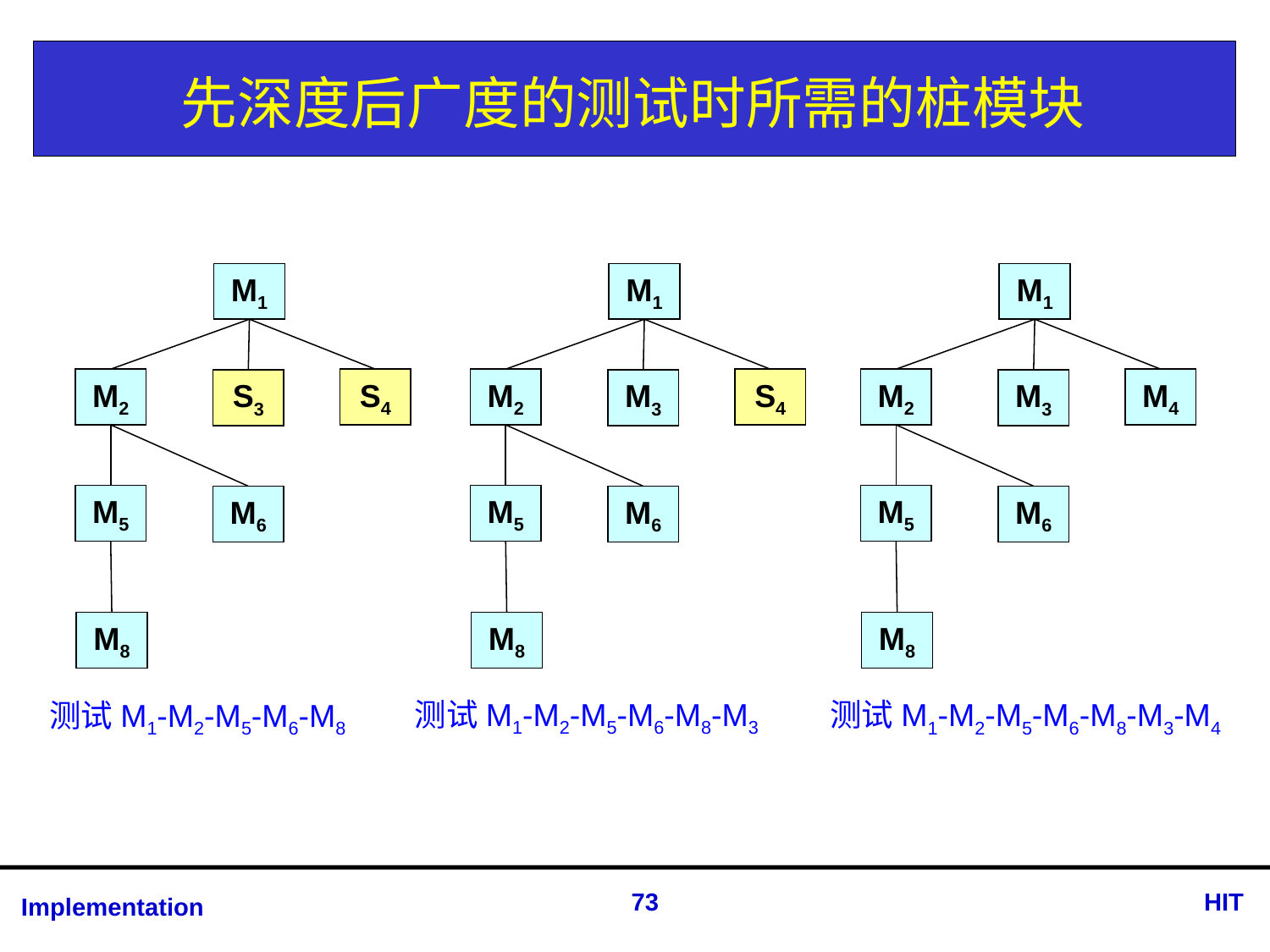

# 先深度后广度的测试时所需的桩模块
M1
M2
S4
S3
M5
M6
M8
M1
M2
S4
M3
M5
M6
M8
M1
M2
M4
M3
M5
M6
M8
测试M1-M2-M5-M6-M8-M3
测试M1-M2-M5-M6-M8-M3-M4
测试M1-M2-M5-M6-M8